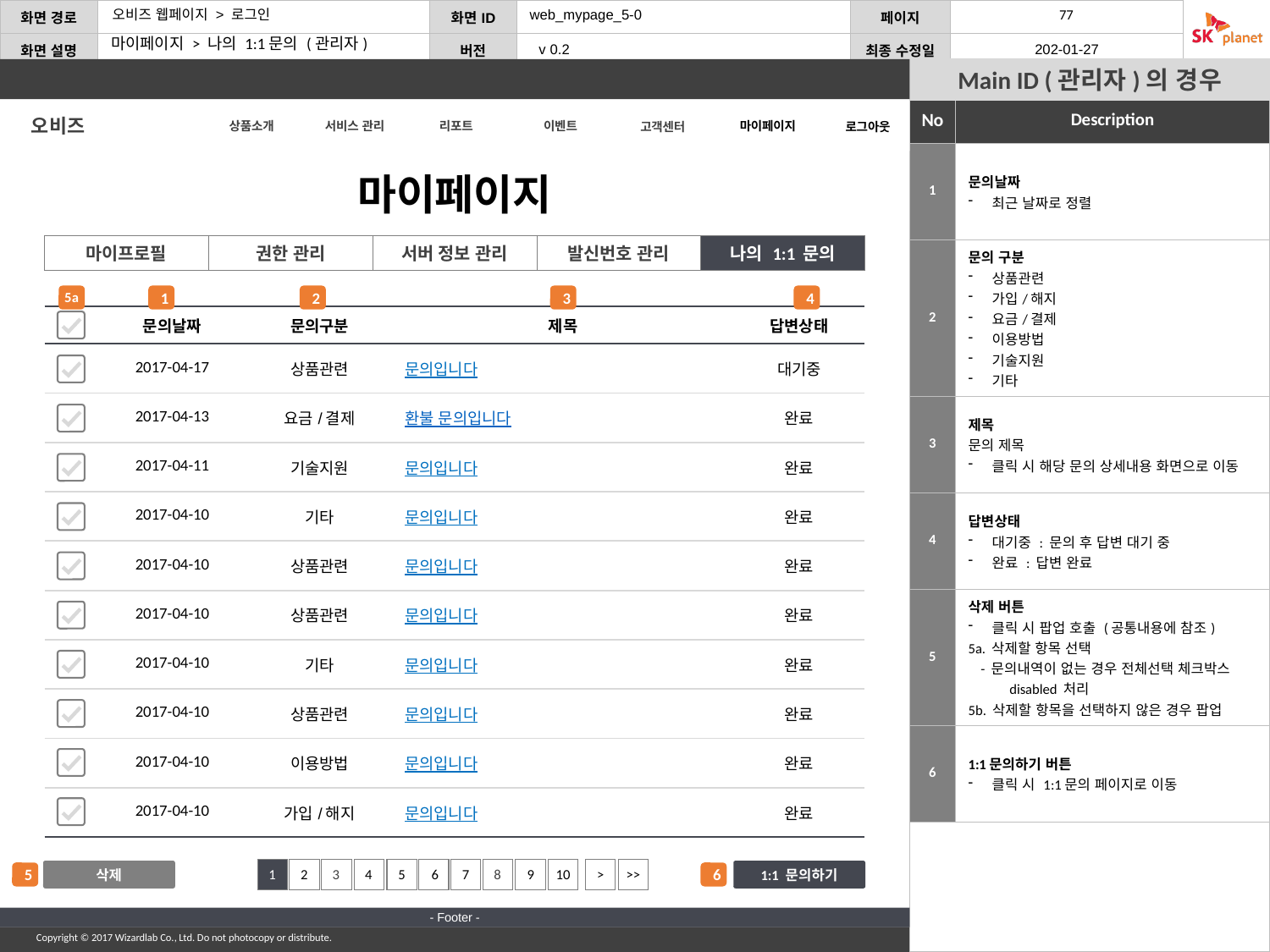

web_mypage_5-0
마이페이지 > 나의 1:1문의 (관리자)
Main ID (관리자)의 경우

오비즈
상품소개
서비스 관리
리포트
이벤트
마이페이지
고객센터
로그아웃
마이페이지
| 마이프로필 | 권한 관리 | 서버 정보 관리 | 발신번호 관리 | 나의 1:1 문의 |
| --- | --- | --- | --- | --- |
| 1 | 문의날짜 최근 날짜로 정렬 |
| --- | --- |
| 2 | 문의 구분 상품관련 가입/해지 요금/결제 이용방법 기술지원 기타 |
| 3 | 제목 문의 제목 클릭 시 해당 문의 상세내용 화면으로 이동 |
| 4 | 답변상태 대기중 : 문의 후 답변 대기 중 완료 : 답변 완료 |
| 5 | 삭제 버튼 클릭 시 팝업 호출 (공통내용에 참조) 5a. 삭제할 항목 선택 - 문의내역이 없는 경우 전체선택 체크박스 disabled 처리 5b. 삭제할 항목을 선택하지 않은 경우 팝업 |
| 6 | 1:1문의하기 버튼 클릭 시 1:1문의 페이지로 이동 |

5a
1
2
3
4
|  | 문의날짜 | 문의구분 | 제목 | 답변상태 |
| --- | --- | --- | --- | --- |
|  | 2017-04-17 | 상품관련 | 문의입니다 | 대기중 |
|  | 2017-04-13 | 요금/결제 | 환불 문의입니다 | 완료 |
|  | 2017-04-11 | 기술지원 | 문의입니다 | 완료 |
|  | 2017-04-10 | 기타 | 문의입니다 | 완료 |
|  | 2017-04-10 | 상품관련 | 문의입니다 | 완료 |
|  | 2017-04-10 | 상품관련 | 문의입니다 | 완료 |
|  | 2017-04-10 | 기타 | 문의입니다 | 완료 |
|  | 2017-04-10 | 상품관련 | 문의입니다 | 완료 |
|  | 2017-04-10 | 이용방법 | 문의입니다 | 완료 |
|  | 2017-04-10 | 가입/해지 | 문의입니다 | 완료 |

1

2

3

4

5

6

7

8

9

10

>

>>

삭제
1:1 문의하기
5
6
- Footer -